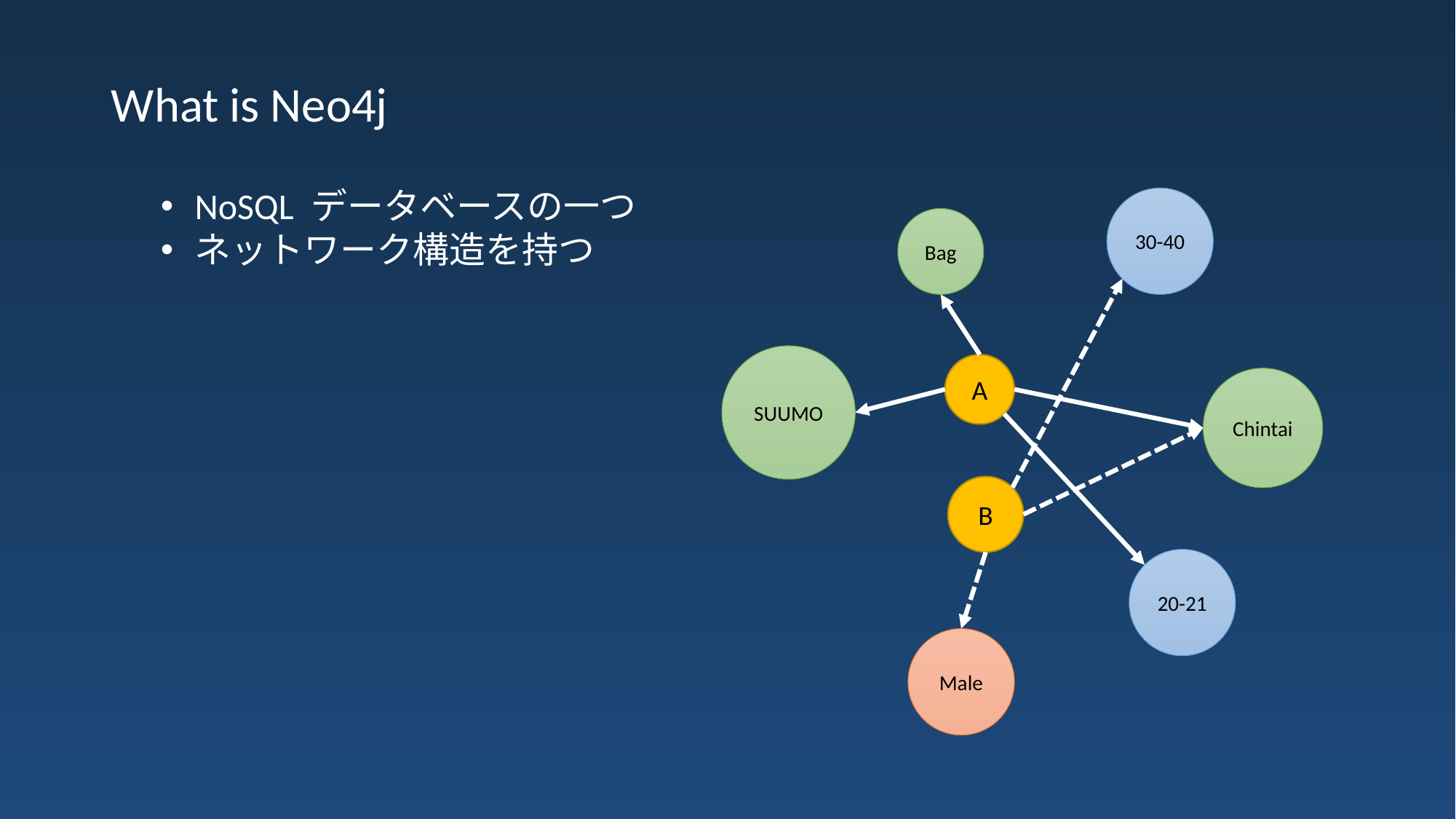

What is Neo4j
NoSQL データベースの一つ
ネットワーク構造を持つ
30-40
Bag
SUUMO
A
Chintai
B
20-21
Male